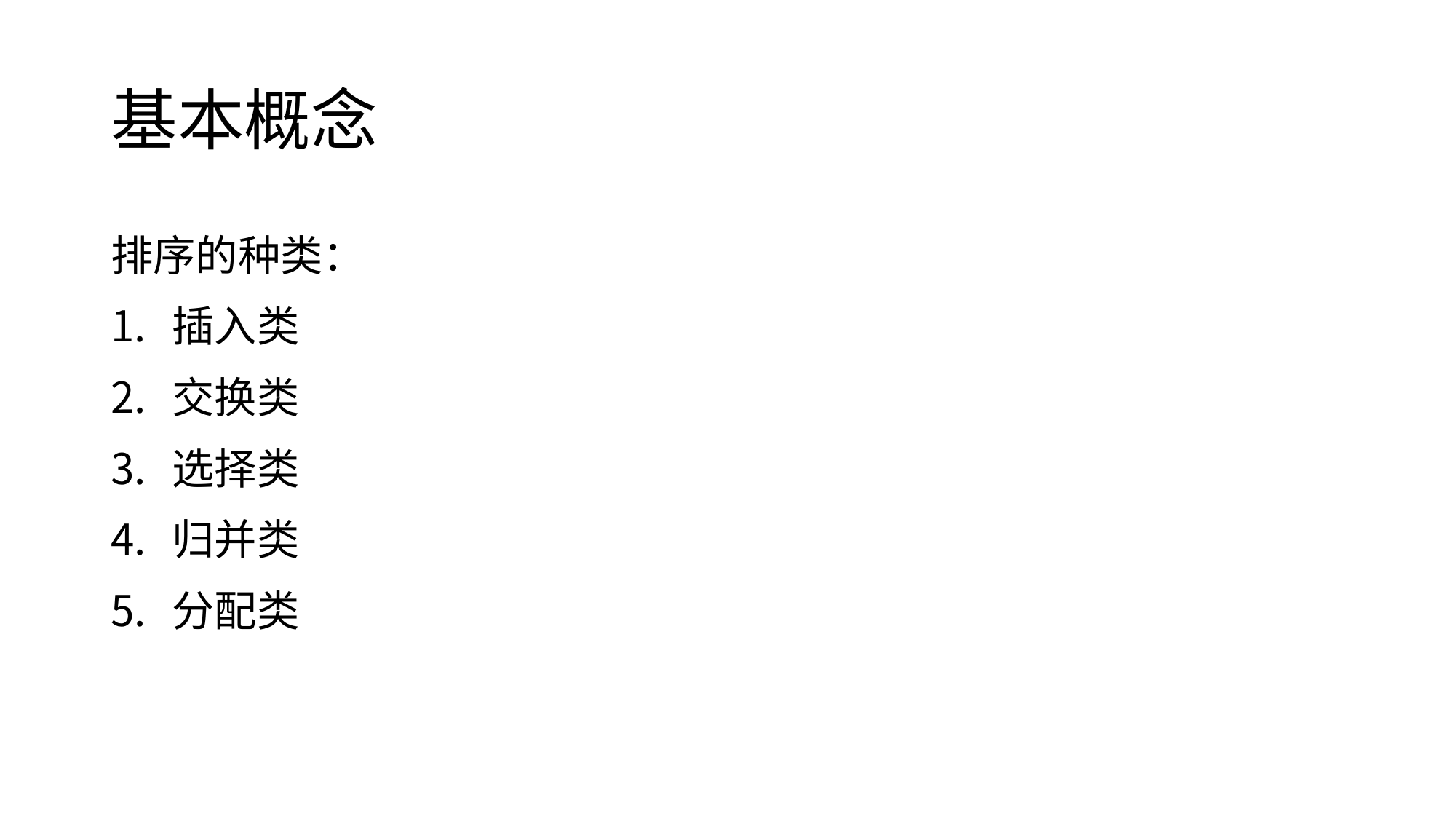

# 基本概念
排序的种类：
插入类
交换类
选择类
归并类
分配类